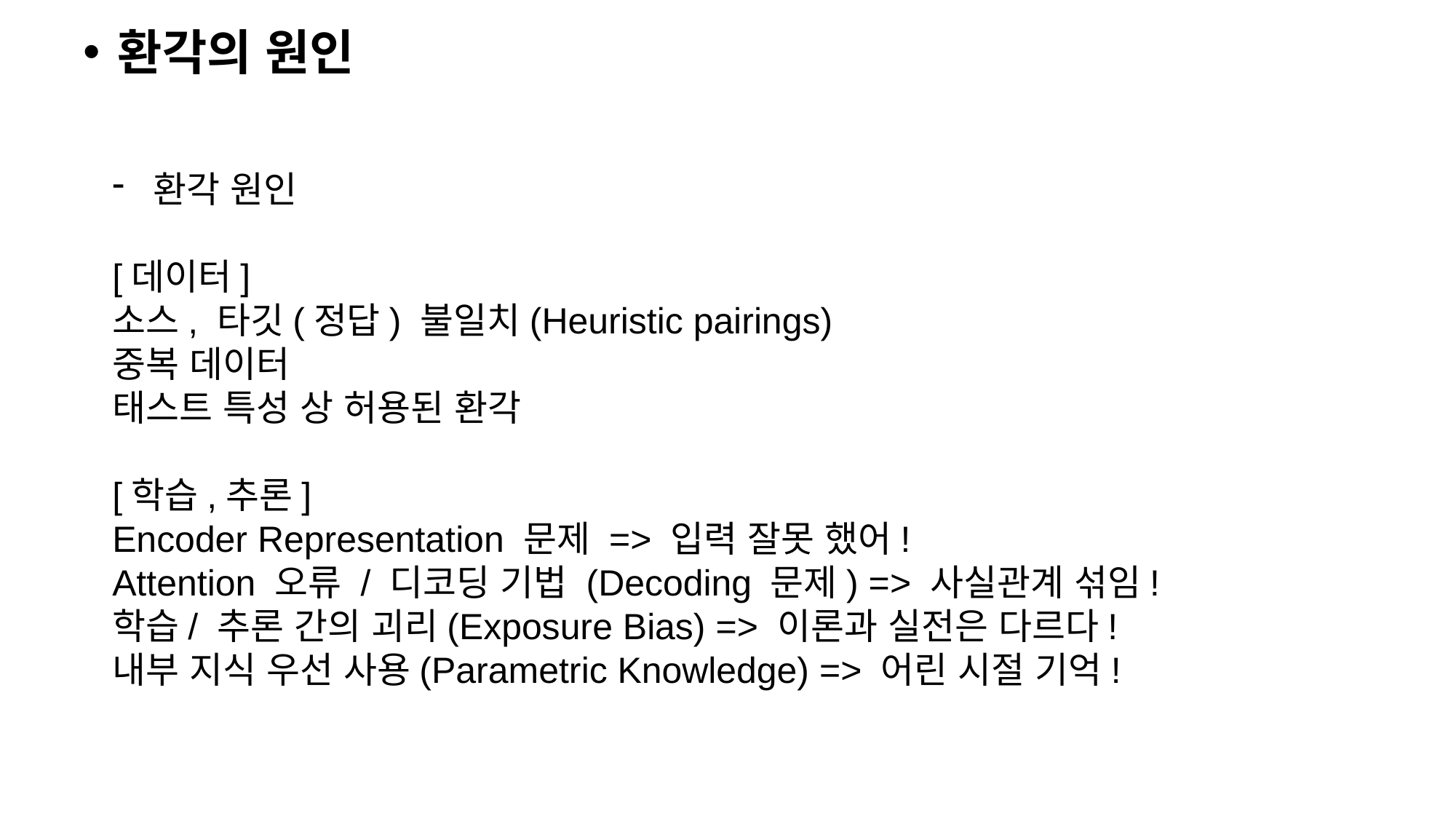

환각의 원인
환각 원인

[데이터]
소스, 타깃(정답) 불일치(Heuristic pairings)
중복 데이터
태스트 특성 상 허용된 환각

[학습,추론]
Encoder Representation 문제 => 입력 잘못 했어!
Attention 오류 / 디코딩 기법 (Decoding 문제) => 사실관계 섞임!
학습/ 추론 간의 괴리(Exposure Bias) => 이론과 실전은 다르다!
내부 지식 우선 사용(Parametric Knowledge) => 어린 시절 기억!